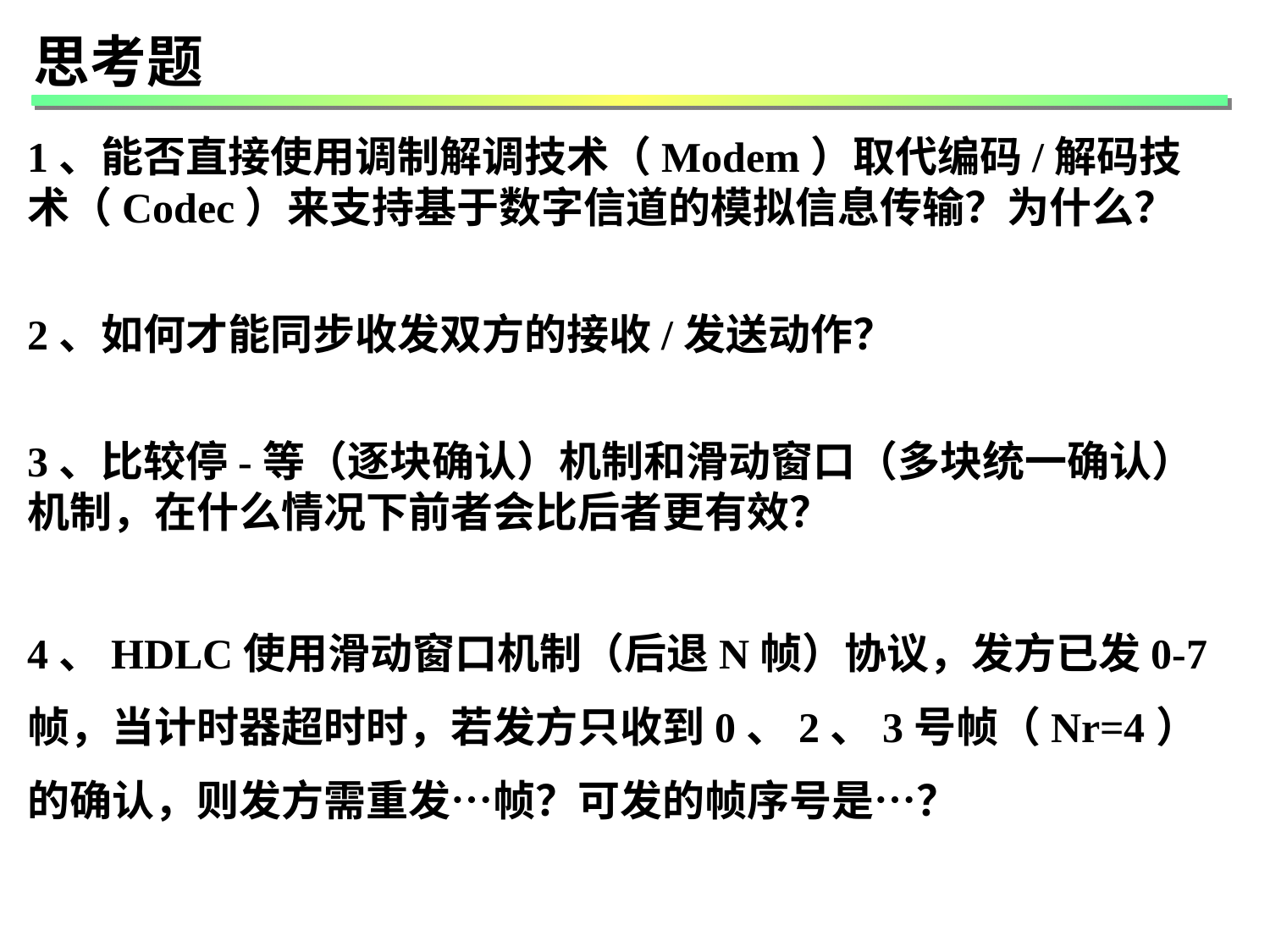

思考题

1、能否直接使用调制解调技术（Modem）取代编码/解码技术（Codec）来支持基于数字信道的模拟信息传输？为什么？

2、如何才能同步收发双方的接收/发送动作？

3、比较停-等（逐块确认）机制和滑动窗口（多块统一确认）机制，在什么情况下前者会比后者更有效？

4、HDLC使用滑动窗口机制（后退N帧）协议，发方已发0-7帧，当计时器超时时，若发方只收到0、2、3号帧（Nr=4）的确认，则发方需重发…帧？可发的帧序号是…？